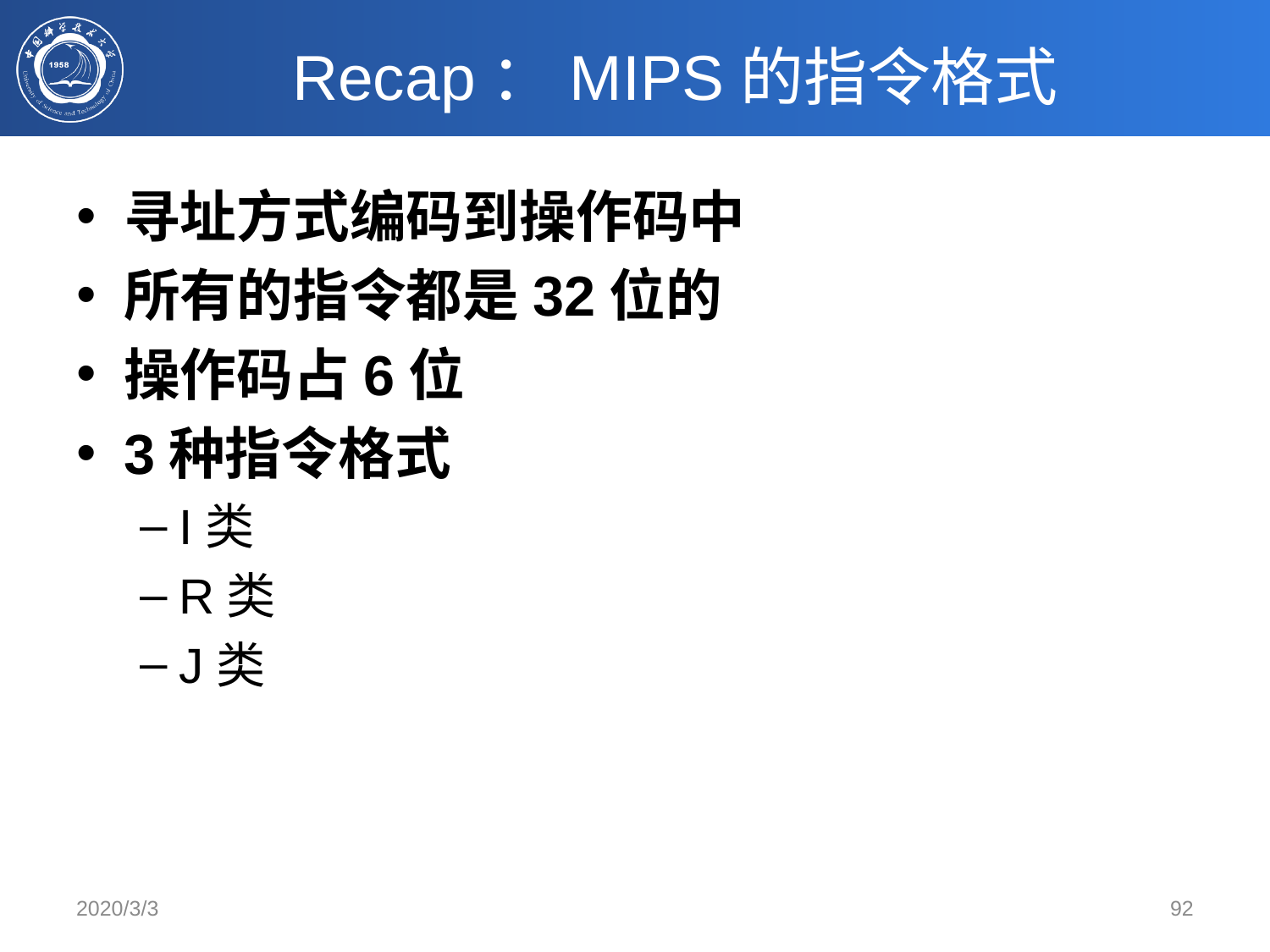

# Recap：MIPS的指令格式
寻址方式编码到操作码中
所有的指令都是32位的
操作码占6位
3种指令格式
I类
R类
J类

2020/3/3
92